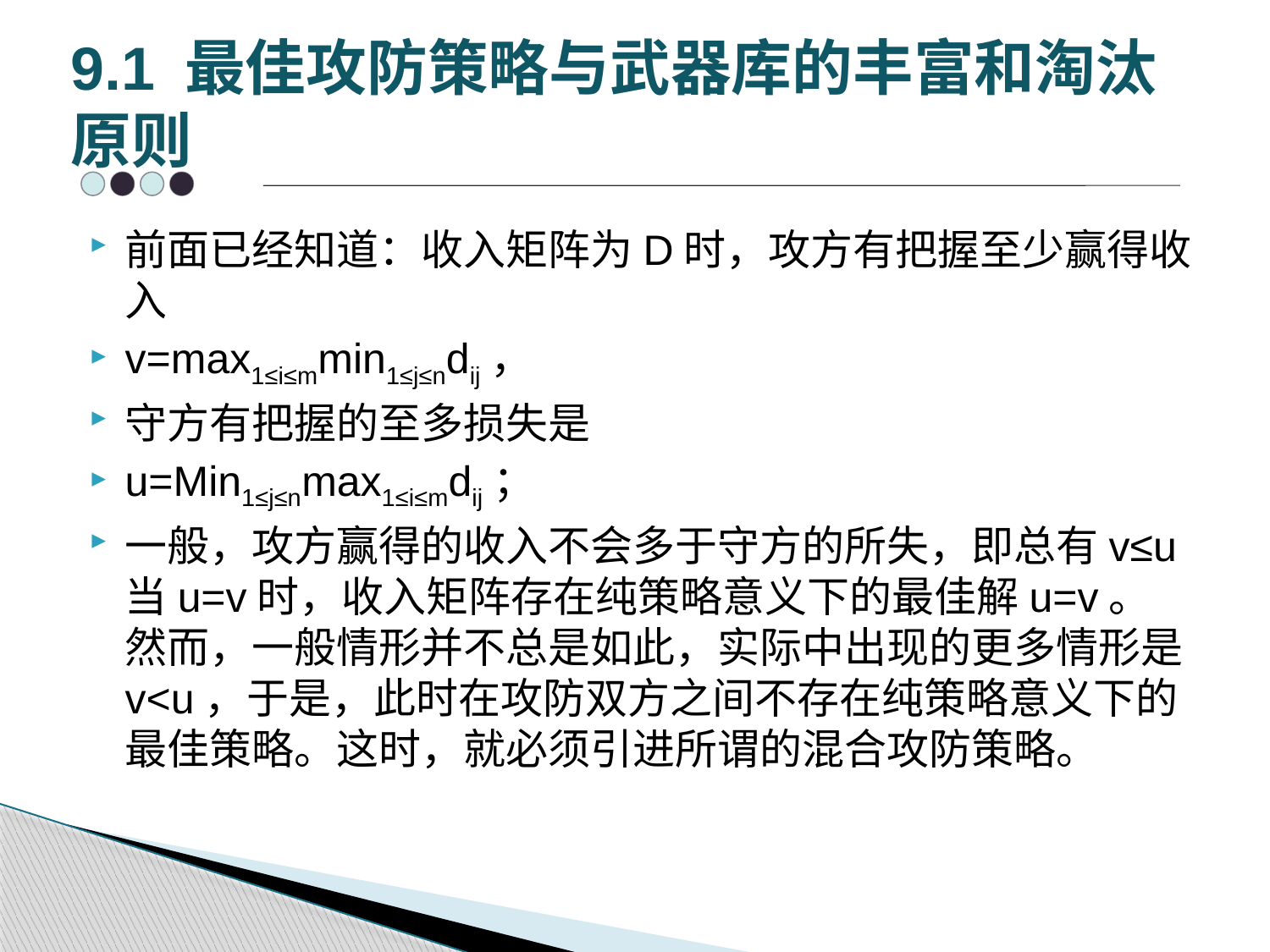

# 9.1 最佳攻防策略与武器库的丰富和淘汰原则

前面已经知道：收入矩阵为D时，攻方有把握至少赢得收入
v=max1≤i≤mmin1≤j≤ndij，
守方有把握的至多损失是
u=Min1≤j≤nmax1≤i≤mdij；
一般，攻方赢得的收入不会多于守方的所失，即总有v≤u当u=v时，收入矩阵存在纯策略意义下的最佳解u=v。然而，一般情形并不总是如此，实际中出现的更多情形是v<u，于是，此时在攻防双方之间不存在纯策略意义下的最佳策略。这时，就必须引进所谓的混合攻防策略。